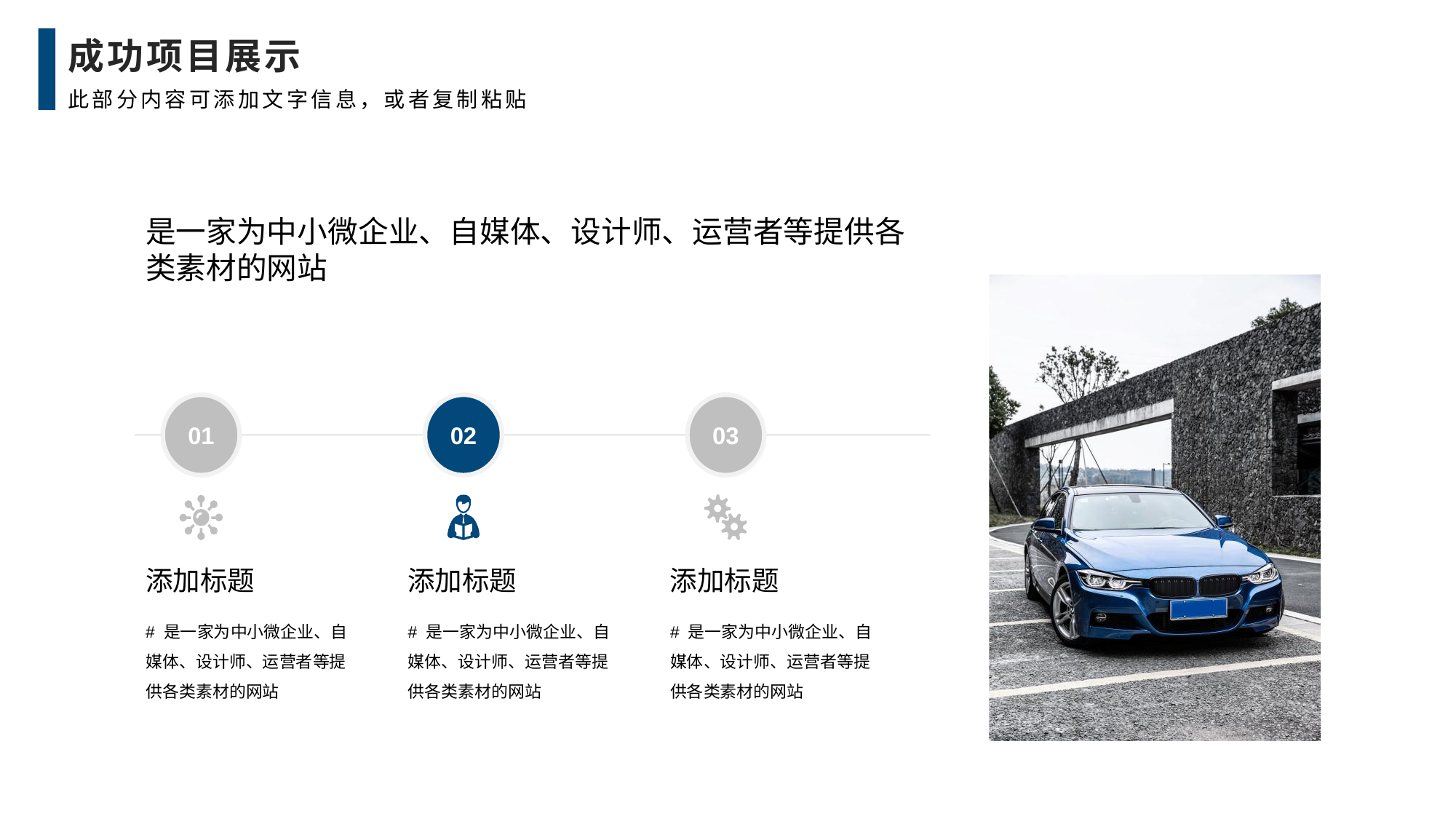

成功项目展示

此部分内容可添加文字信息，或者复制粘贴
是一家为中小微企业、自媒体、设计师、运营者等提供各类素材的网站

01
02
03

添加标题
添加标题
添加标题
# 是一家为中小微企业、自媒体、设计师、运营者等提供各类素材的网站
# 是一家为中小微企业、自媒体、设计师、运营者等提供各类素材的网站
# 是一家为中小微企业、自媒体、设计师、运营者等提供各类素材的网站